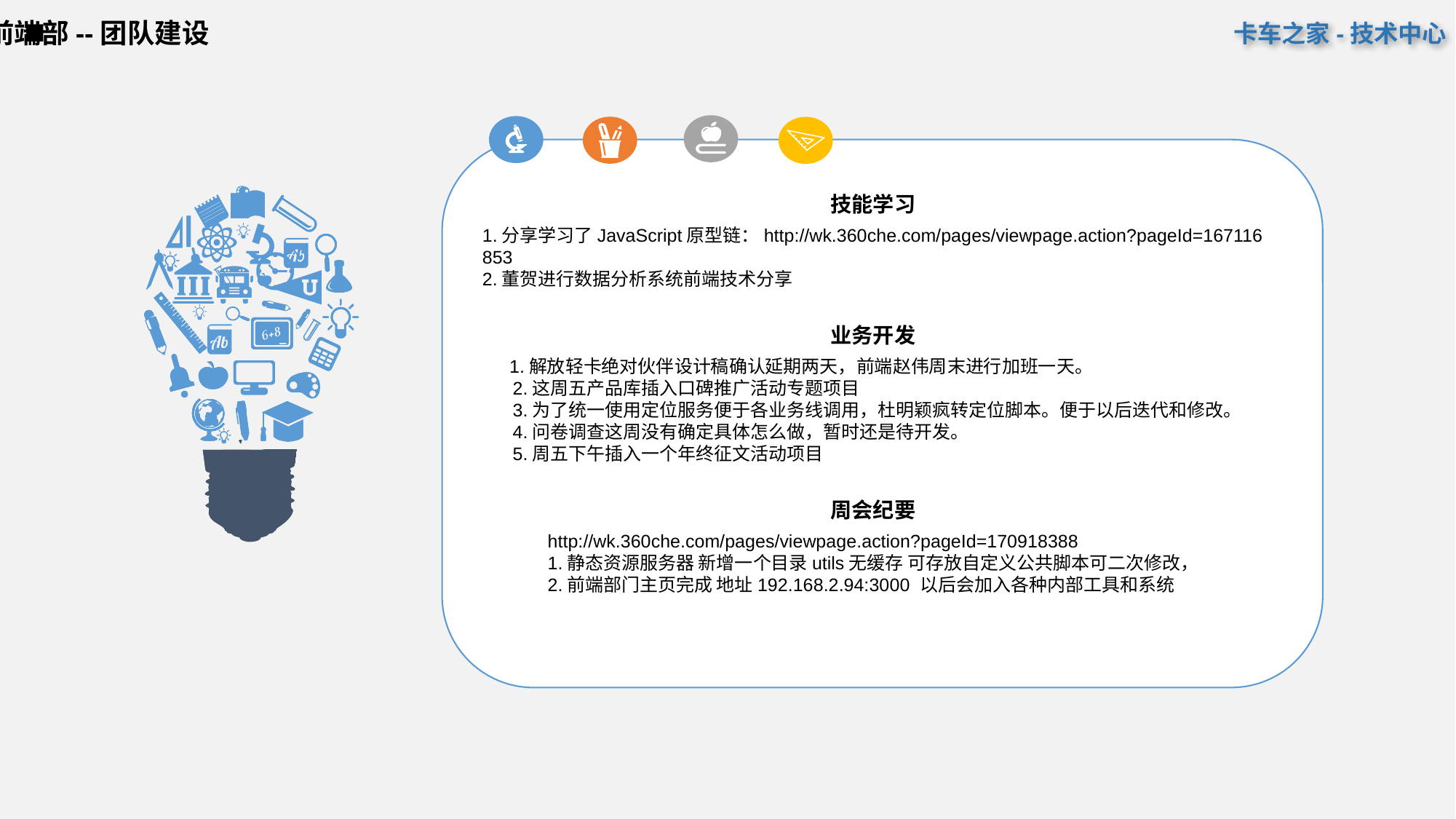

前端部--团队建设
技能学习
1.分享学习了JavaScript原型链：http://wk.360che.com/pages/viewpage.action?pageId=167116
853
2.董贺进行数据分析系统前端技术分享
业务开发
 1.解放轻卡绝对伙伴设计稿确认延期两天，前端赵伟周末进行加班一天。
 2.这周五产品库插入口碑推广活动专题项目
 3.为了统一使用定位服务便于各业务线调用，杜明颖疯转定位脚本。便于以后迭代和修改。
 4.问卷调查这周没有确定具体怎么做，暂时还是待开发。
 5.周五下午插入一个年终征文活动项目
周会纪要
http://wk.360che.com/pages/viewpage.action?pageId=170918388
1.静态资源服务器 新增一个目录utils无缓存 可存放自定义公共脚本可二次修改，
2.前端部门主页完成 地址192.168.2.94:3000 以后会加入各种内部工具和系统